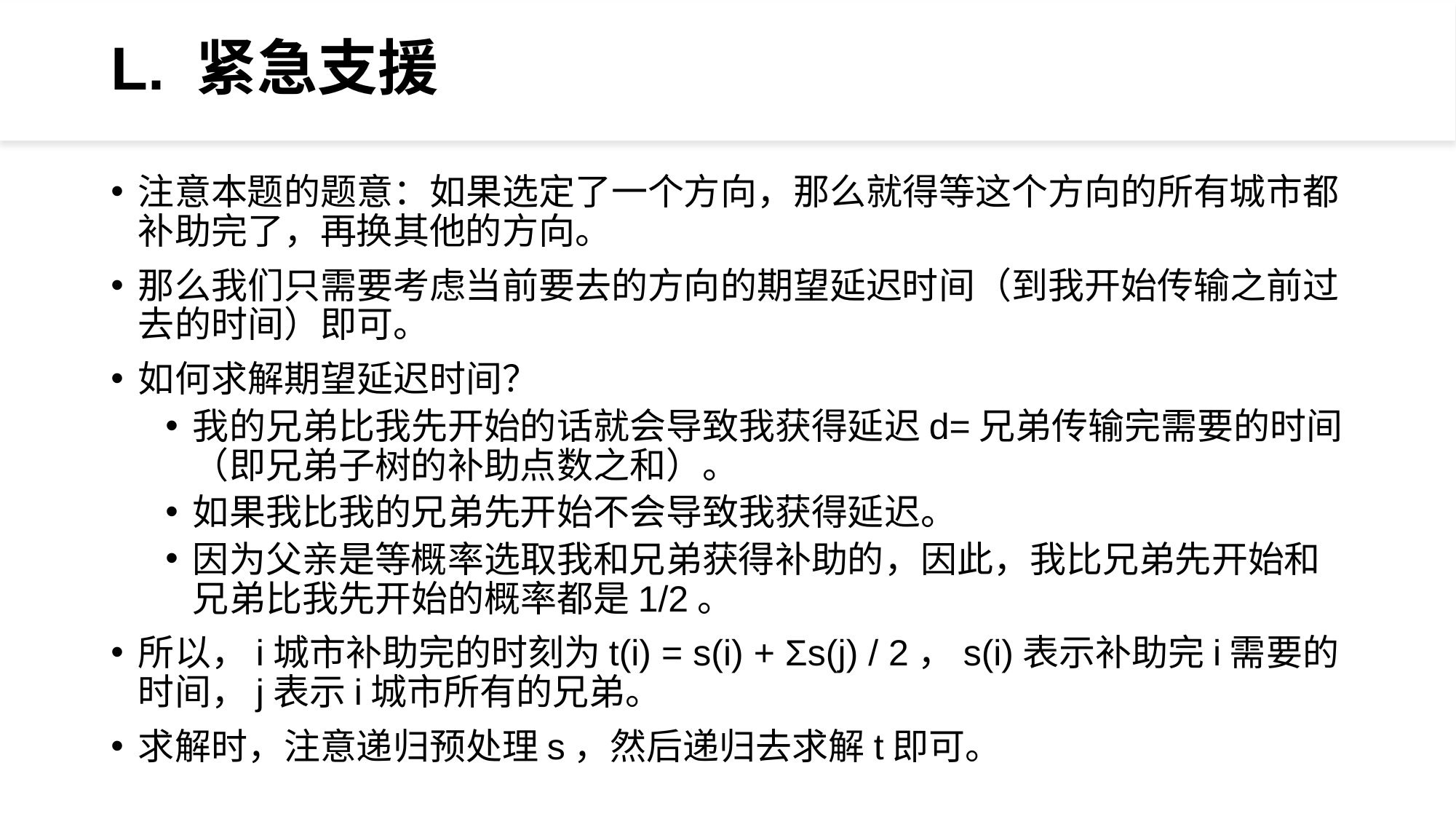

# L. 紧急支援
注意本题的题意：如果选定了一个方向，那么就得等这个方向的所有城市都补助完了，再换其他的方向。
那么我们只需要考虑当前要去的方向的期望延迟时间（到我开始传输之前过去的时间）即可。
如何求解期望延迟时间？
我的兄弟比我先开始的话就会导致我获得延迟d=兄弟传输完需要的时间（即兄弟子树的补助点数之和）。
如果我比我的兄弟先开始不会导致我获得延迟。
因为父亲是等概率选取我和兄弟获得补助的，因此，我比兄弟先开始和兄弟比我先开始的概率都是1/2。
所以，i城市补助完的时刻为t(i) = s(i) + Σs(j) / 2，s(i)表示补助完i需要的时间，j表示i城市所有的兄弟。
求解时，注意递归预处理s，然后递归去求解t即可。